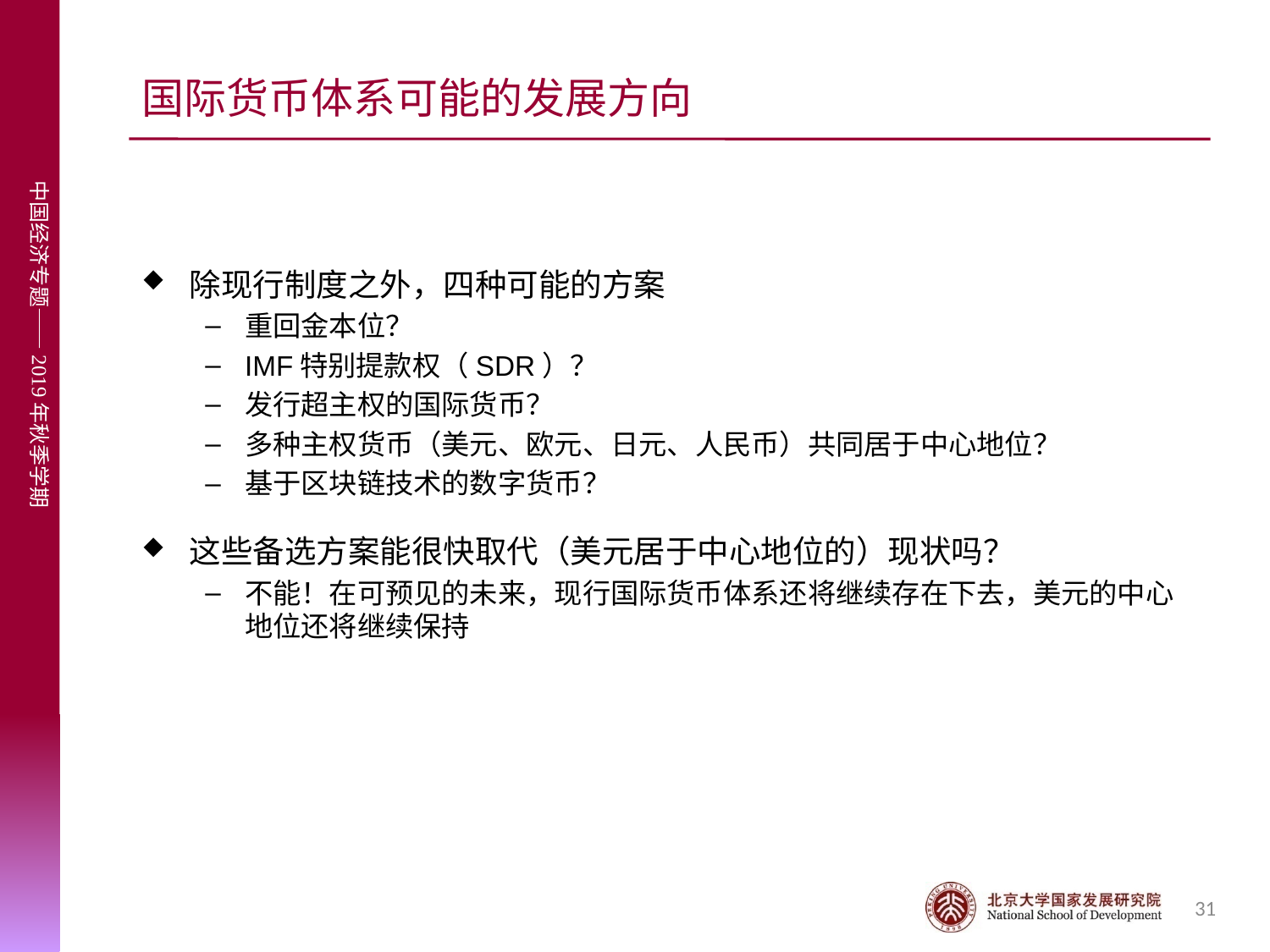

# 国际货币体系可能的发展方向

除现行制度之外，四种可能的方案
重回金本位？
IMF特别提款权（SDR）？
发行超主权的国际货币？
多种主权货币（美元、欧元、日元、人民币）共同居于中心地位？
基于区块链技术的数字货币？
这些备选方案能很快取代（美元居于中心地位的）现状吗？
不能！在可预见的未来，现行国际货币体系还将继续存在下去，美元的中心地位还将继续保持
31